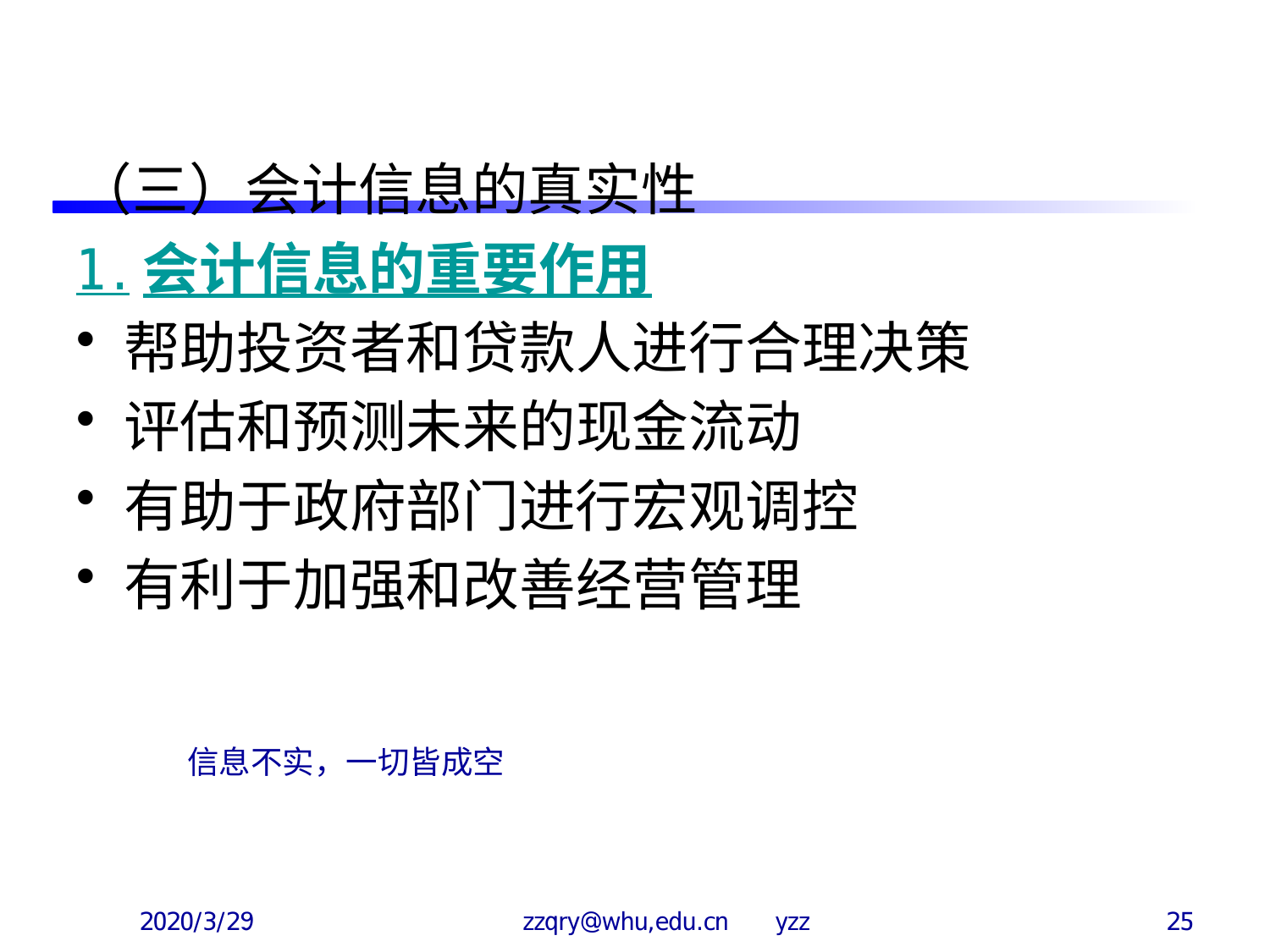

（三）会计信息的真实性
1.会计信息的重要作用
帮助投资者和贷款人进行合理决策
评估和预测未来的现金流动
有助于政府部门进行宏观调控
有利于加强和改善经营管理
信息不实，一切皆成空
2020/3/29
zzqry@whu,edu.cn      yzz
25